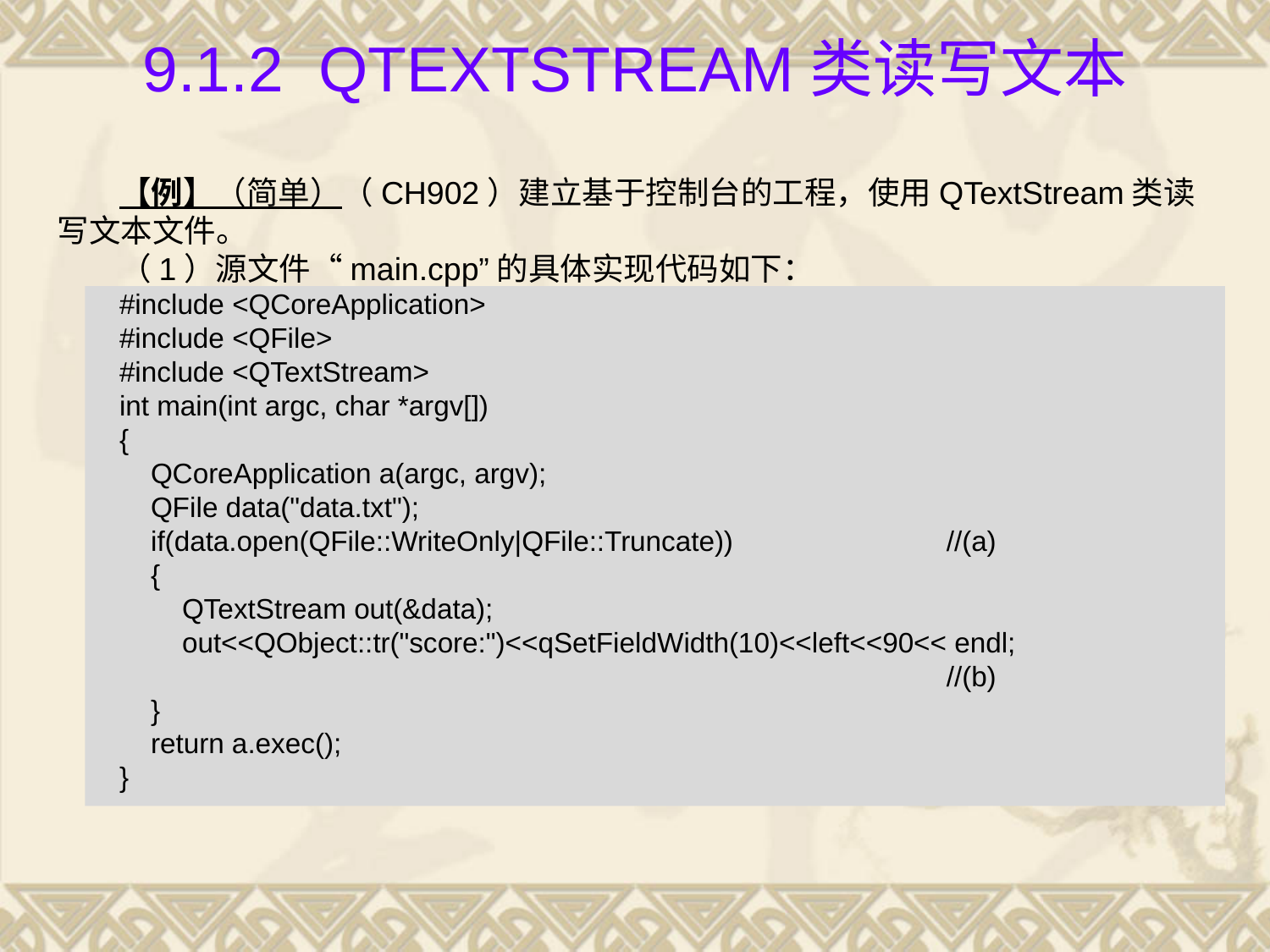

# 9.1.2  QTextStream类读写文本
【例】（简单）（CH902）建立基于控制台的工程，使用QTextStream类读写文本文件。
（1）源文件“main.cpp”的具体实现代码如下：
#include <QCoreApplication>
#include <QFile>
#include <QTextStream>
int main(int argc, char *argv[])
{
    QCoreApplication a(argc, argv);
    QFile data("data.txt");
    if(data.open(QFile::WriteOnly|QFile::Truncate))		//(a)
    {
        QTextStream out(&data);
        out<<QObject::tr("score:")<<qSetFieldWidth(10)<<left<<90<< endl;									//(b)
    }
    return a.exec();
}